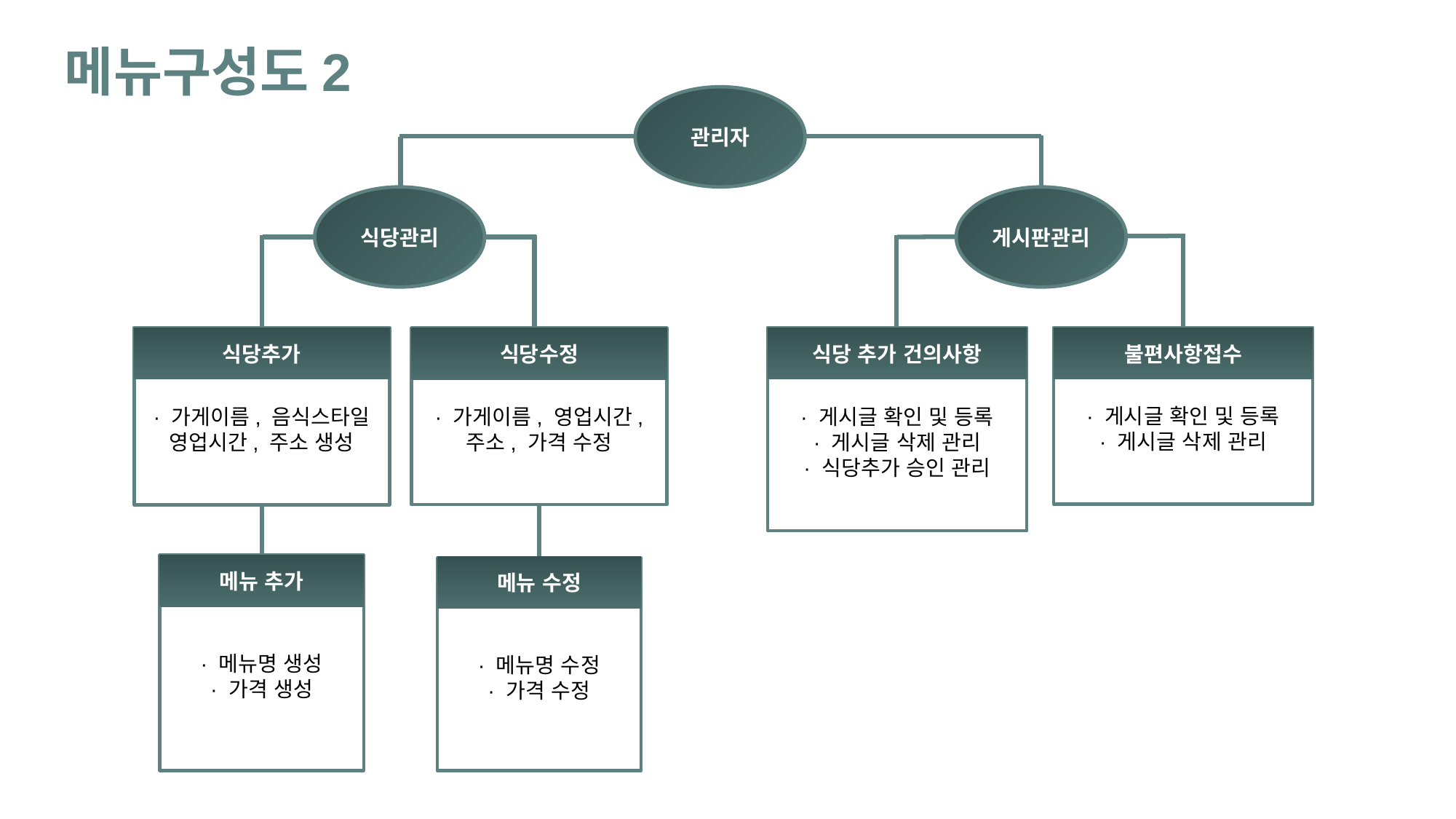

메뉴구성도2
관리자
식당관리
게시판관리
식당추가

· 가게이름, 음식스타일
영업시간, 주소 생성

· 게시글 확인 및 등록
· 게시글 삭제 관리
· 식당추가 승인 관리
식당 추가 건의사항
불편사항접수

· 게시글 확인 및 등록
· 게시글 삭제 관리

· 가게이름, 영업시간,
주소, 가격 수정
식당수정

· 메뉴명 생성
· 가격 생성
메뉴 추가
메뉴 수정

· 메뉴명 수정
· 가격 수정